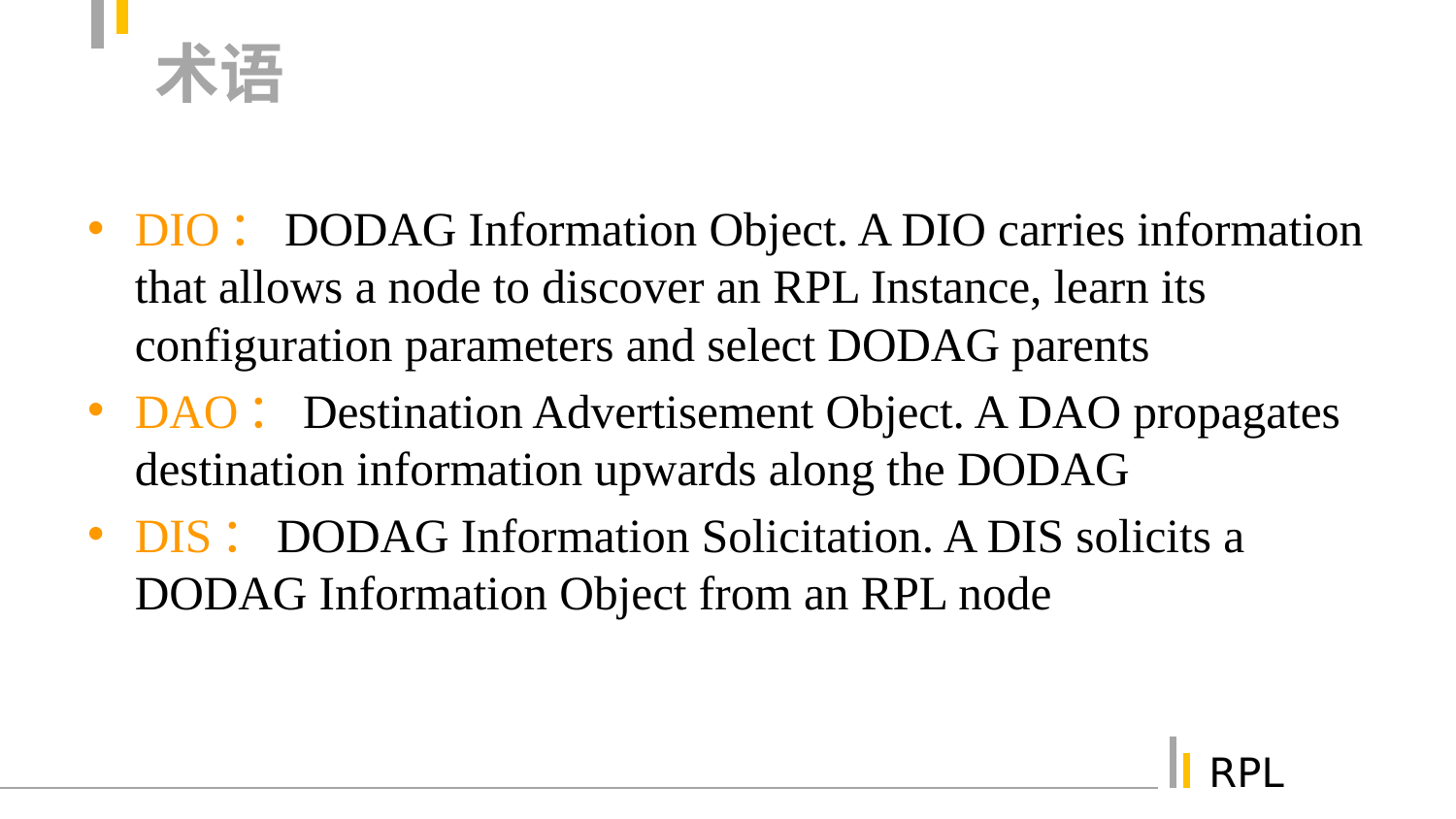

# 术语
DIO：DODAG Information Object. A DIO carries information that allows a node to discover an RPL Instance, learn its configuration parameters and select DODAG parents
DAO：Destination Advertisement Object. A DAO propagates destination information upwards along the DODAG
DIS：DODAG Information Solicitation. A DIS solicits a DODAG Information Object from an RPL node